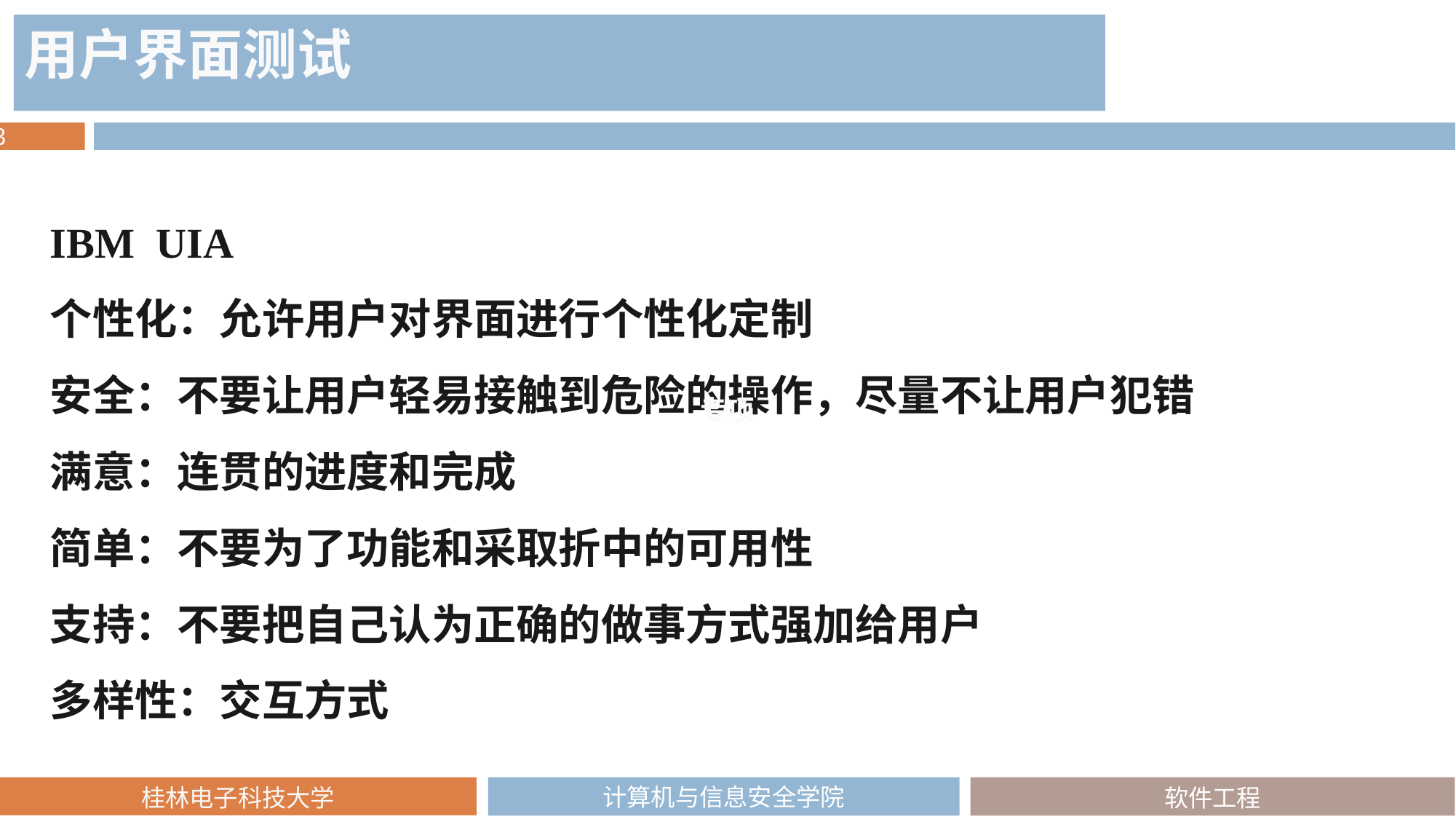

用户界面测试
IBM  UIA
个性化：允许用户对界面进行个性化定制
安全：不要让用户轻易接触到危险的操作，尽量不让用户犯错
满意：连贯的进度和完成
简单：不要为了功能和采取折中的可用性
支持：不要把自己认为正确的做事方式强加给用户
多样性：交互方式
专项